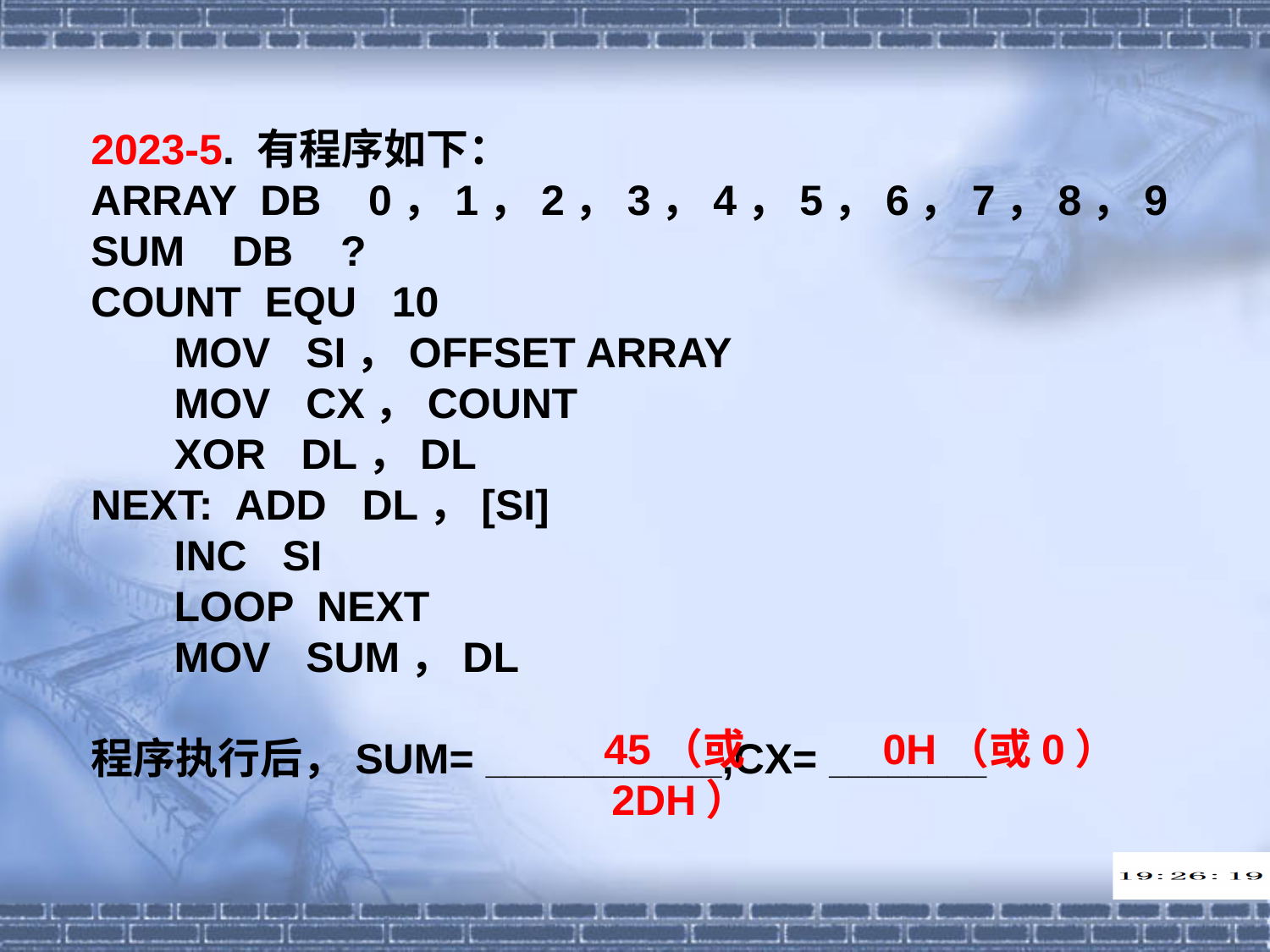

2023-5. 有程序如下：
ARRAY  DB    0，1，2，3，4，5，6，7，8，9
SUM    DB    ?
COUNT  EQU   10
       MOV   SI，OFFSET ARRAY
       MOV   CX，COUNT
       XOR   DL，DL
NEXT:  ADD   DL，[SI]
       INC   SI
       LOOP  NEXT
       MOV   SUM，DL
程序执行后，SUM= ____________,CX= ________
45（或2DH）
0H（或0）
67